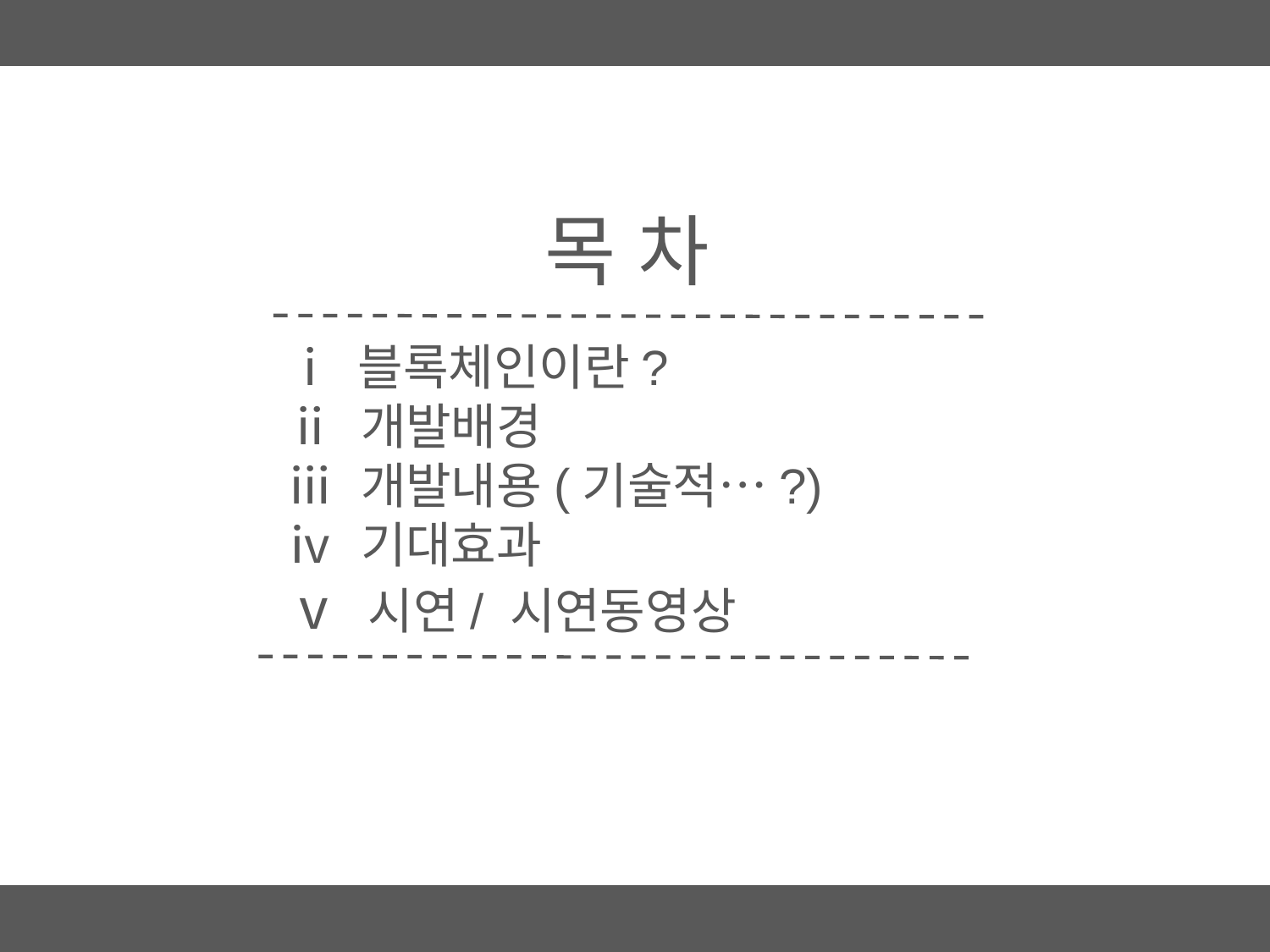

목 차
ⅰ 블록체인이란?
ⅱ 개발배경
ⅲ 개발내용(기술적…?)
ⅳ 기대효과
ⅴ 시연/ 시연동영상